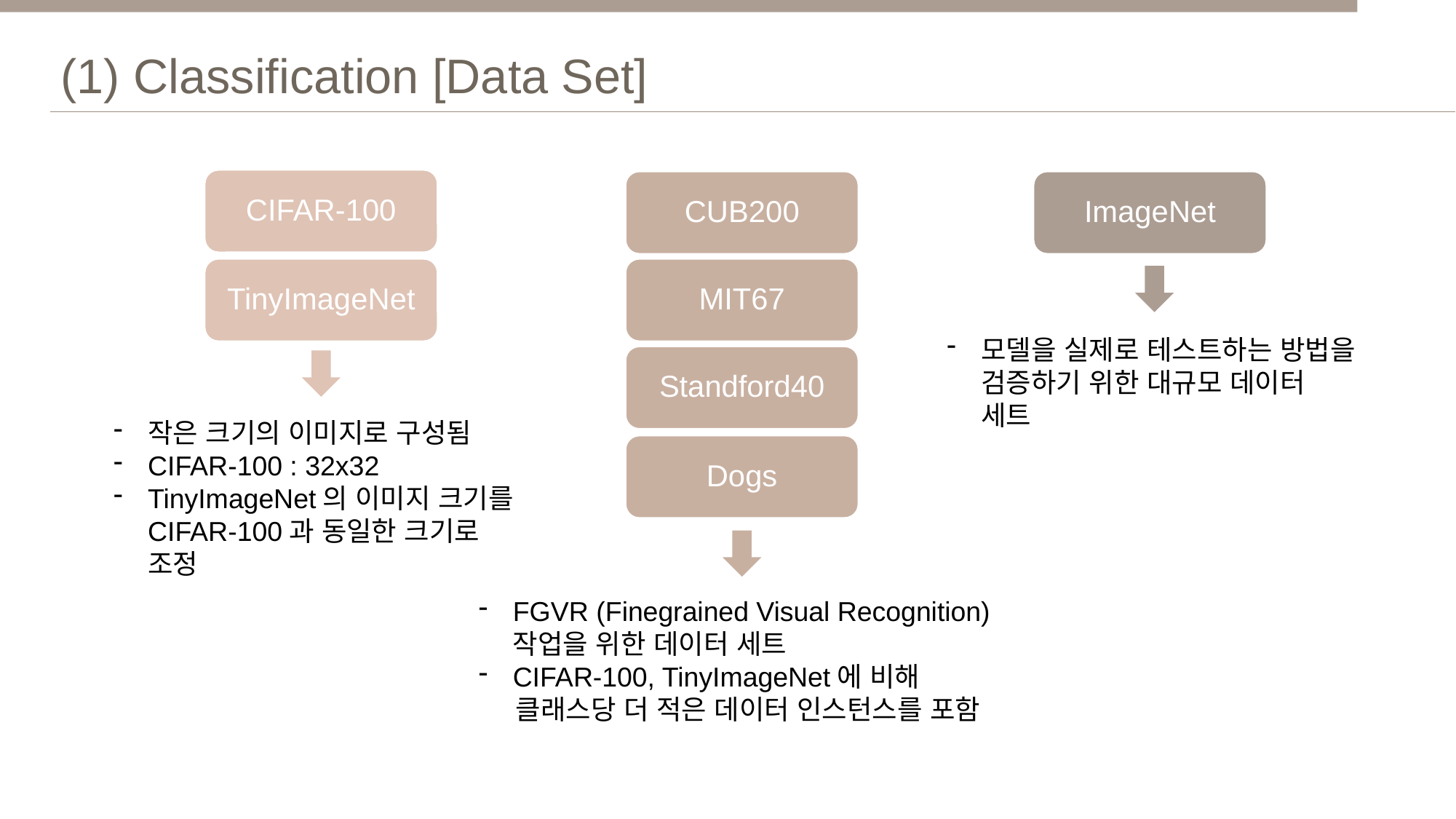

(1) Classification [Data Set]

CIFAR-100

CUB200

ImageNet

TinyImageNet

MIT67

모델을 실제로 테스트하는 방법을 검증하기 위한 대규모 데이터 세트

Standford40

작은 크기의 이미지로 구성됨
CIFAR-100 : 32x32
TinyImageNet의 이미지 크기를 CIFAR-100과 동일한 크기로 조정

Dogs

FGVR (Finegrained Visual Recognition) 작업을 위한 데이터 세트
CIFAR-100, TinyImageNet에 비해
    클래스당 더 적은 데이터 인스턴스를 포함